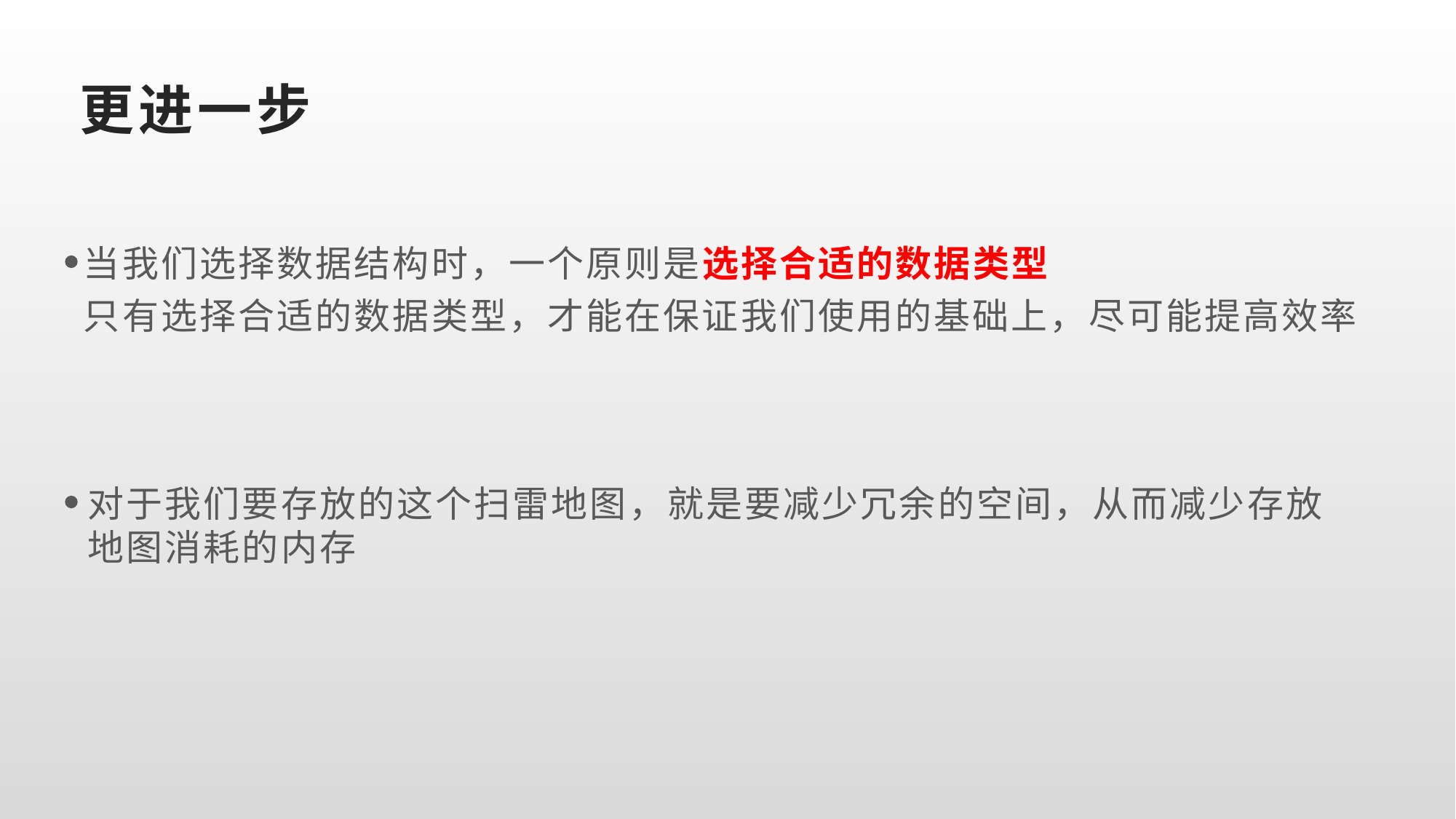

# 更进一步
当我们选择数据结构时，一个原则是选择合适的数据类型
只有选择合适的数据类型，才能在保证我们使用的基础上，尽可能提高效率

对于我们要存放的这个扫雷地图，就是要减少冗余的空间，从而减少存放地图消耗的内存